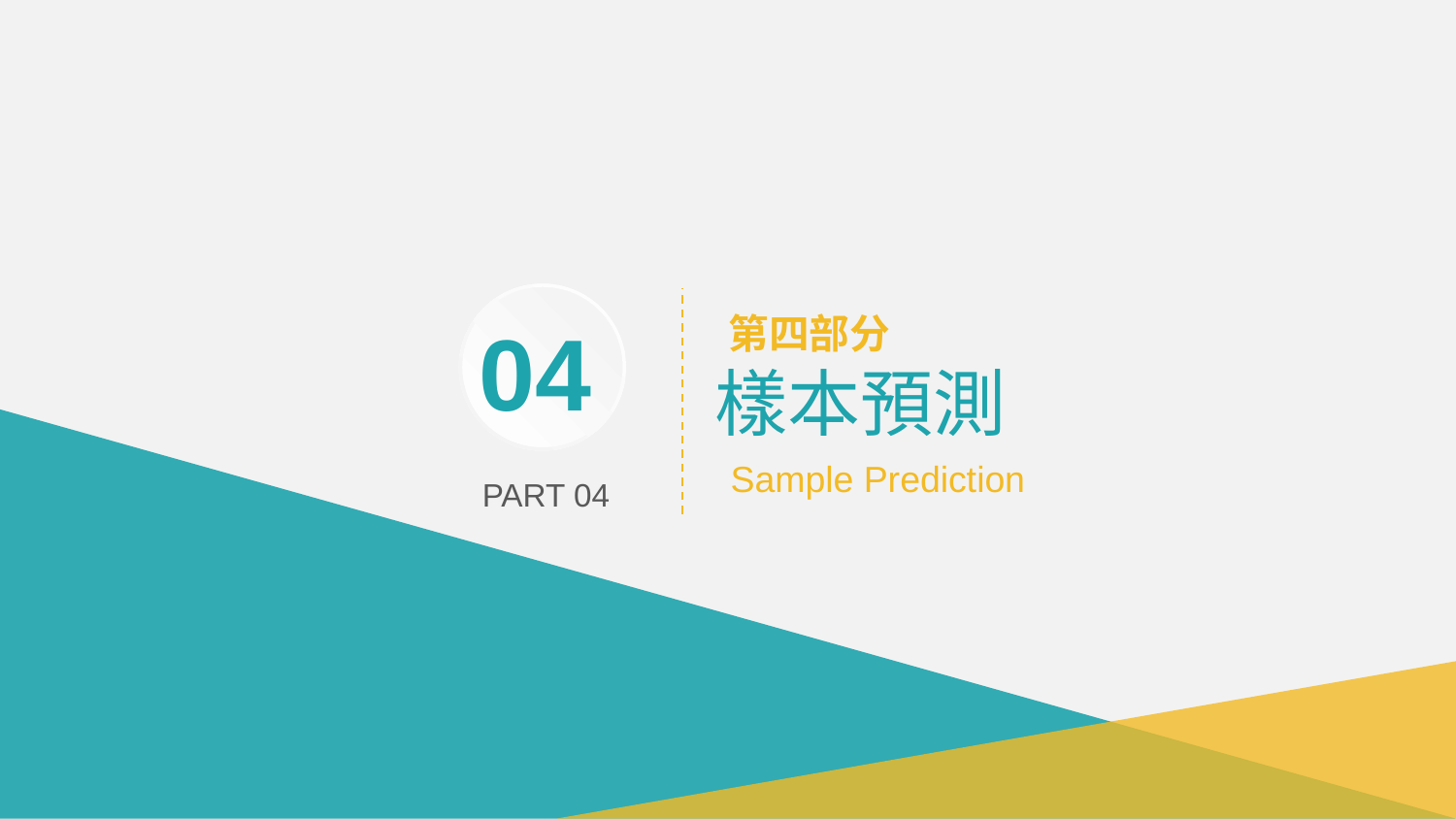

第四部分
樣本預測
04

Sample Prediction
PART 04